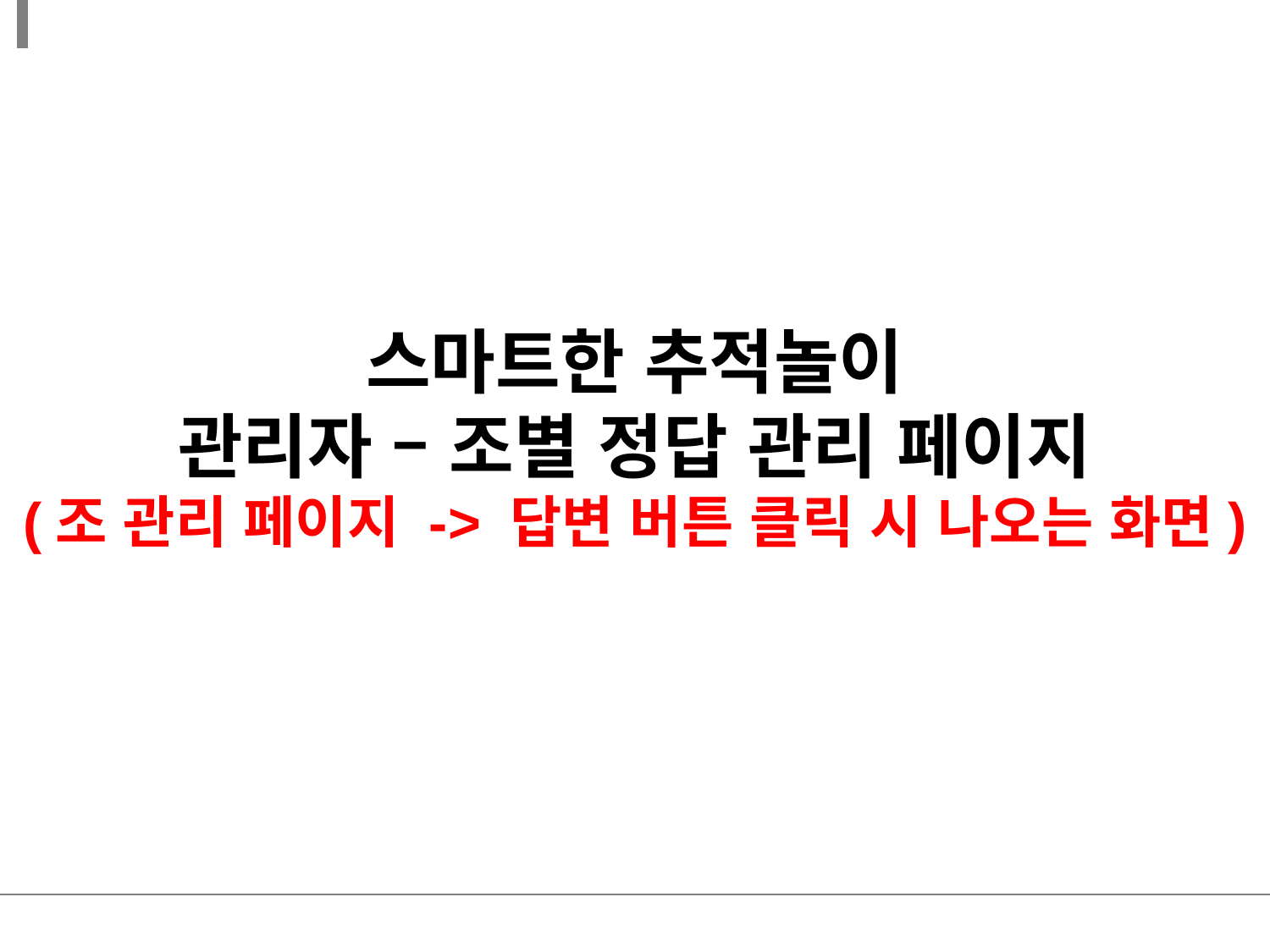

스마트한 추적놀이
관리자 – 조별 정답 관리 페이지
(조 관리 페이지 -> 답변 버튼 클릭 시 나오는 화면)